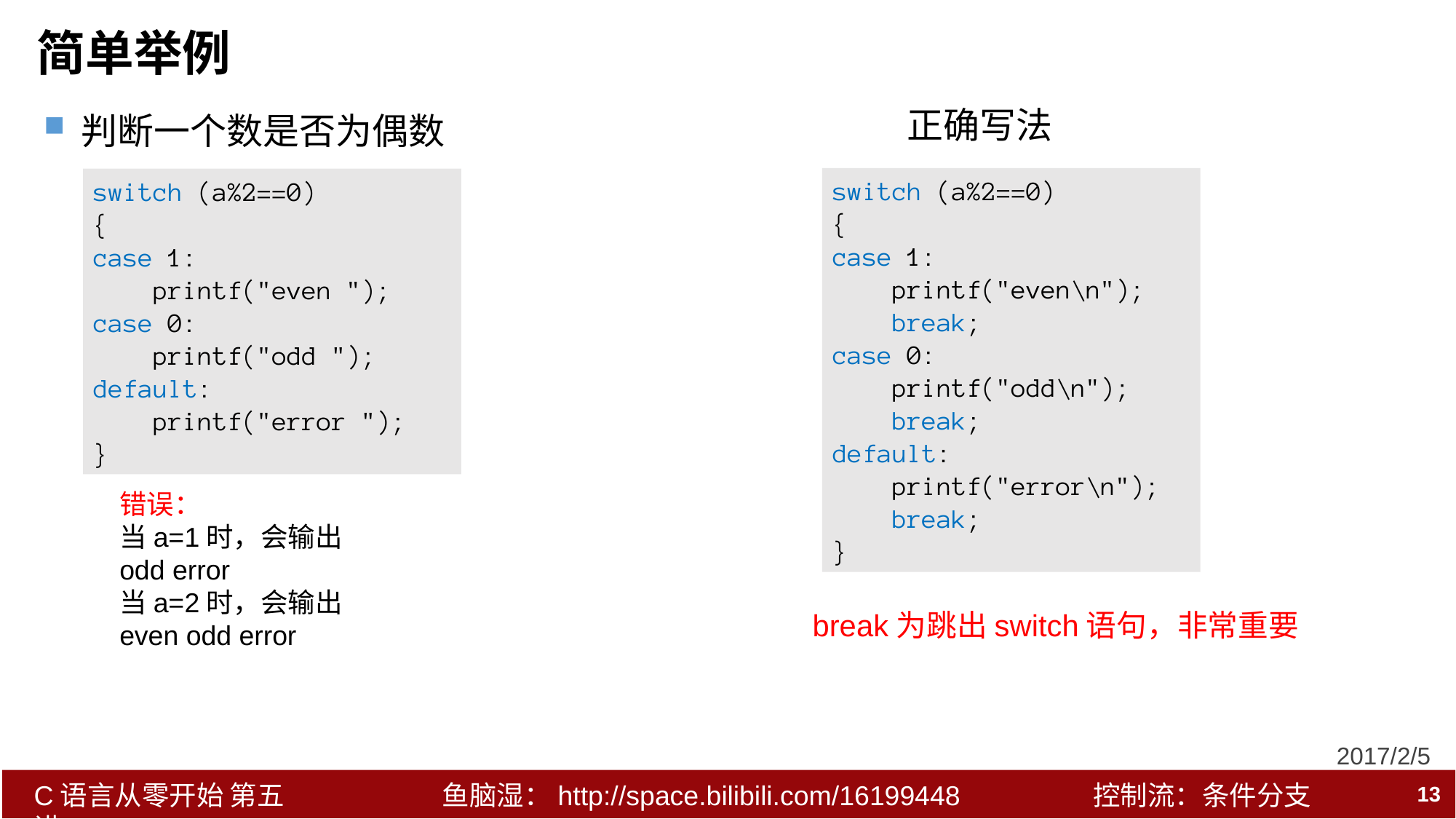

# 简单举例
判断一个数是否为偶数
正确写法
switch (a%2==0)
{
case 1:
    printf("even\n");
    break;
case 0:
    printf("odd\n");
    break;
default:
    printf("error\n");
    break;
}
switch (a%2==0)
{
case 1:
    printf("even ");
case 0:
    printf("odd ");
default:
    printf("error ");
}
错误：
当a=1时，会输出
odd error
当a=2时，会输出
even odd error
break为跳出switch语句，非常重要
2017/2/5
13